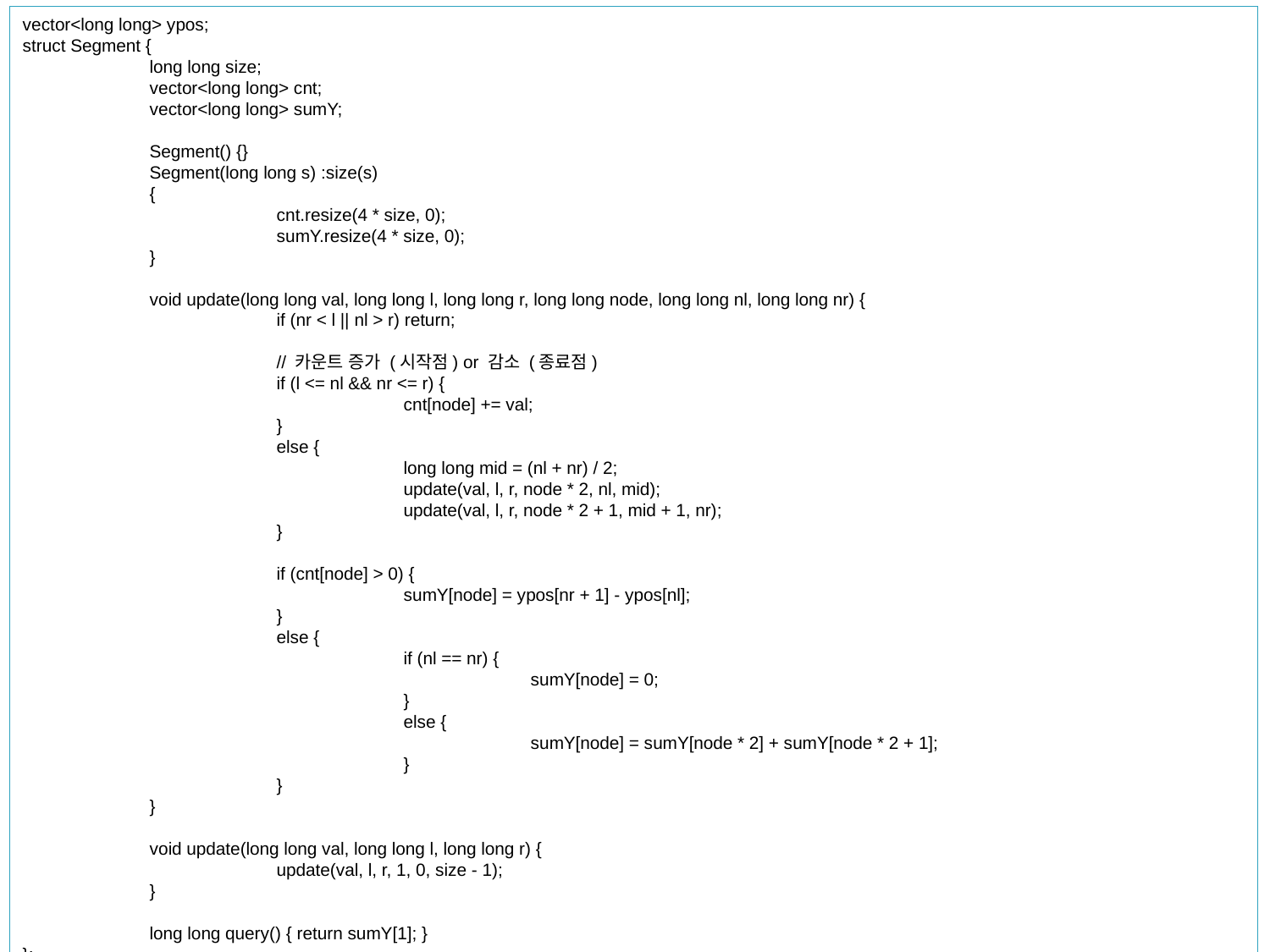

vector<long long> ypos;
struct Segment {
	long long size;
	vector<long long> cnt;
	vector<long long> sumY;

	Segment() {}
	Segment(long long s) :size(s)
	{
		cnt.resize(4 * size, 0);
		sumY.resize(4 * size, 0);
	}

	void update(long long val, long long l, long long r, long long node, long long nl, long long nr) {
		if (nr < l || nl > r) return;

        		// 카운트 증가 (시작점) or 감소 (종료점)
		if (l <= nl && nr <= r) {
			cnt[node] += val;
		}
		else {
			long long mid = (nl + nr) / 2;
			update(val, l, r, node * 2, nl, mid);
			update(val, l, r, node * 2 + 1, mid + 1, nr);
		}

		if (cnt[node] > 0) {
			sumY[node] = ypos[nr + 1] - ypos[nl];
		}
		else {
			if (nl == nr) {
				sumY[node] = 0;
			}
			else {
				sumY[node] = sumY[node * 2] + sumY[node * 2 + 1];
			}
		}
	}

	void update(long long val, long long l, long long r) {
		update(val, l, r, 1, 0, size - 1);
	}

	long long query() { return sumY[1]; }
};